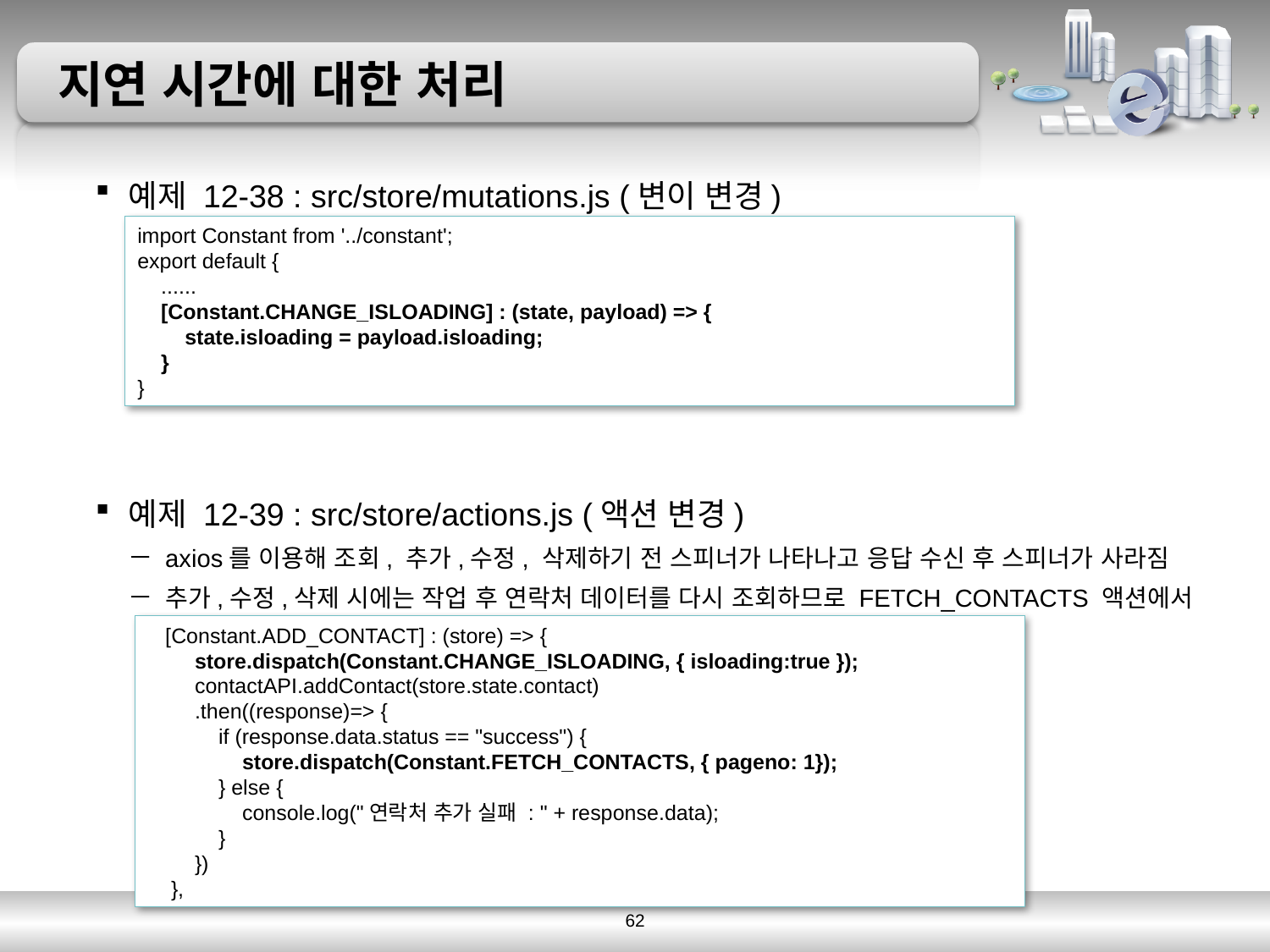

# 지연 시간에 대한 처리
예제 12-38 : src/store/mutations.js (변이 변경)

예제 12-39 : src/store/actions.js (액션 변경)
axios를 이용해 조회, 추가,수정, 삭제하기 전 스피너가 나타나고 응답 수신 후 스피너가 사라짐
추가,수정,삭제 시에는 작업 후 연락처 데이터를 다시 조회하므로 FETCH_CONTACTS 액션에서 사라지도록 처리함.
import Constant from '../constant';
export default {
    ......
    [Constant.CHANGE_ISLOADING] : (state, payload) => {
        state.isloading = payload.isloading;
    }
}
   [Constant.ADD_CONTACT] : (store) => {
        store.dispatch(Constant.CHANGE_ISLOADING, { isloading:true });
        contactAPI.addContact(store.state.contact)
        .then((response)=> {
            if (response.data.status == "success") {
                store.dispatch(Constant.FETCH_CONTACTS, { pageno: 1});
            } else {
                console.log("연락처 추가 실패 : " + response.data);
            }
        })
    },